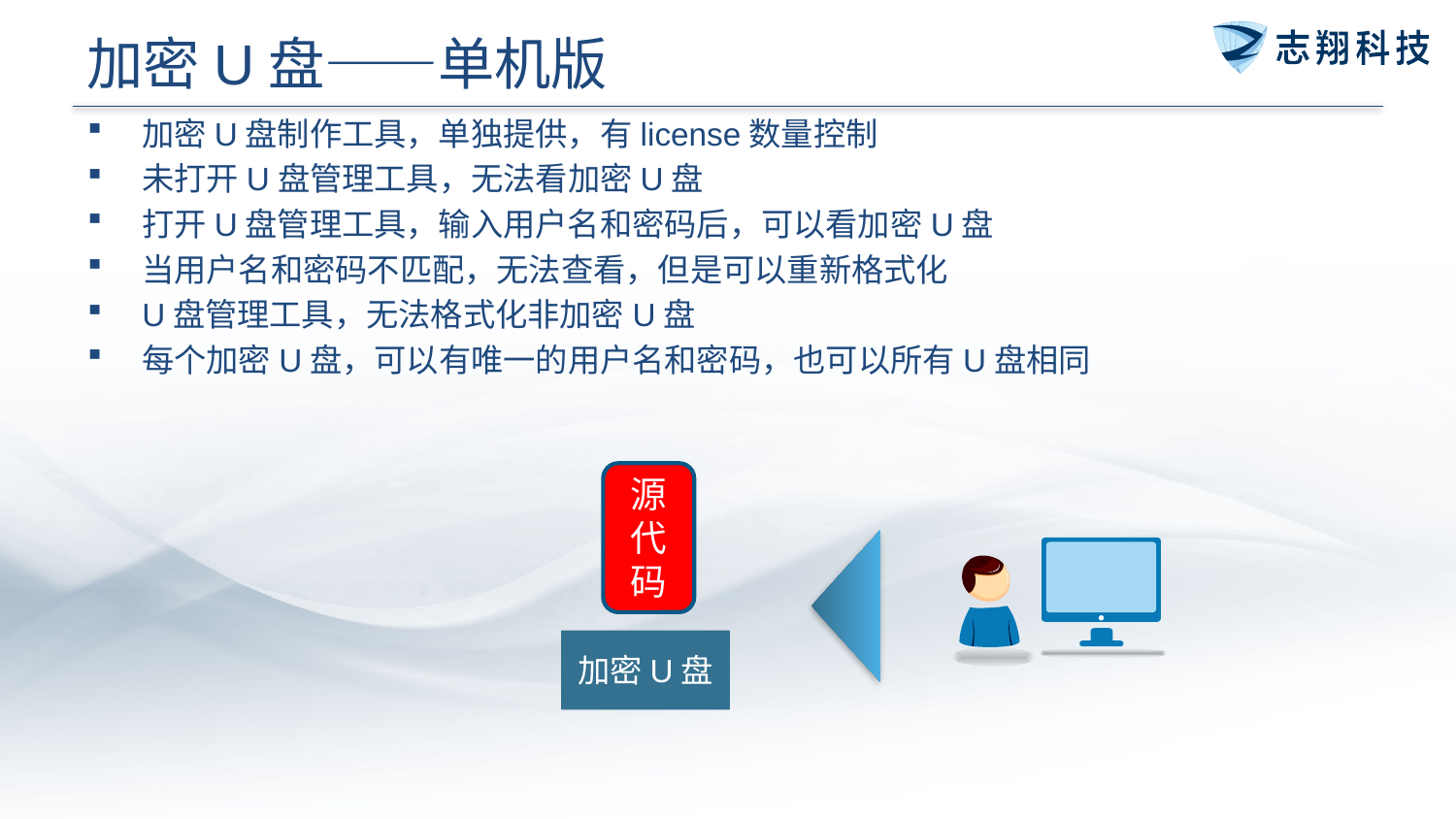

# 加密U盘——单机版
加密U盘制作工具，单独提供，有license数量控制
未打开U盘管理工具，无法看加密U盘
打开U盘管理工具，输入用户名和密码后，可以看加密U盘
当用户名和密码不匹配，无法查看，但是可以重新格式化
U盘管理工具，无法格式化非加密U盘
每个加密U盘，可以有唯一的用户名和密码，也可以所有U盘相同
源代码

加密U盘